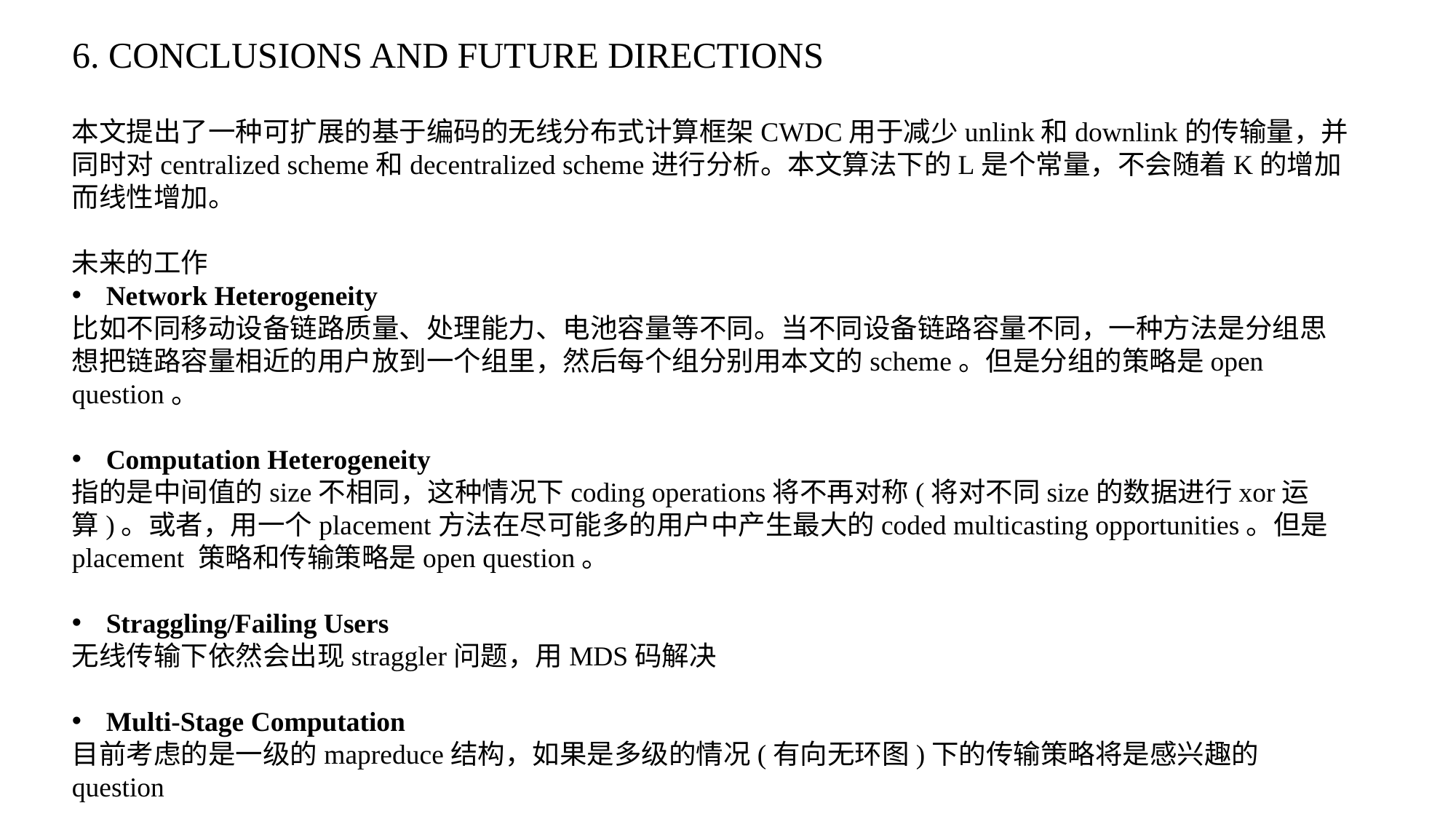

# 6. CONCLUSIONS AND FUTURE DIRECTIONS
本文提出了一种可扩展的基于编码的无线分布式计算框架CWDC用于减少unlink和downlink的传输量，并同时对centralized scheme和decentralized scheme进行分析。本文算法下的L是个常量，不会随着K的增加而线性增加。

未来的工作
Network Heterogeneity
比如不同移动设备链路质量、处理能力、电池容量等不同。当不同设备链路容量不同，一种方法是分组思想把链路容量相近的用户放到一个组里，然后每个组分别用本文的scheme。但是分组的策略是open question。

Computation Heterogeneity
指的是中间值的size不相同，这种情况下coding operations将不再对称(将对不同size的数据进行xor运算)。或者，用一个placement方法在尽可能多的用户中产生最大的coded multicasting opportunities。但是placement 策略和传输策略是open question。

Straggling/Failing Users
无线传输下依然会出现straggler问题，用MDS码解决

Multi-Stage Computation
目前考虑的是一级的mapreduce结构，如果是多级的情况(有向无环图)下的传输策略将是感兴趣的question